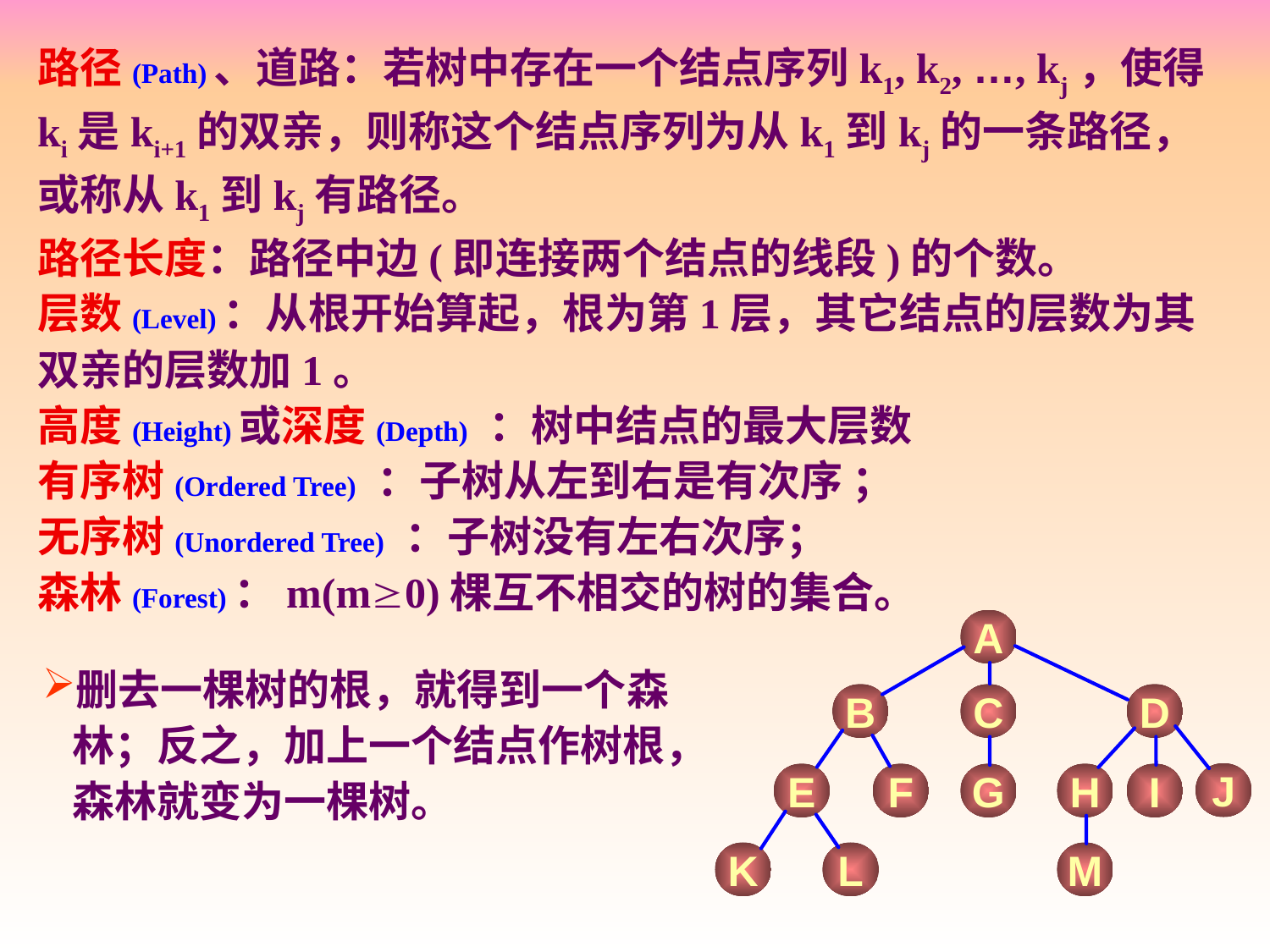

路径(Path)、道路：若树中存在一个结点序列k1, k2, …, kj，使得ki是ki+1的双亲，则称这个结点序列为从k1到kj的一条路径，或称从k1到kj有路径。
路径长度：路径中边(即连接两个结点的线段)的个数。
层数(Level)：从根开始算起，根为第1层，其它结点的层数为其双亲的层数加1。
高度(Height)或深度(Depth) ：树中结点的最大层数
有序树(Ordered Tree) ：子树从左到右是有次序 ；
无序树(Unordered Tree) ：子树没有左右次序；
森林(Forest)：m(m≥0)棵互不相交的树的集合。
A

B
C
D

J
E
F
G
H
I

K
L
M
删去一棵树的根，就得到一个森林；反之，加上一个结点作树根，森林就变为一棵树。